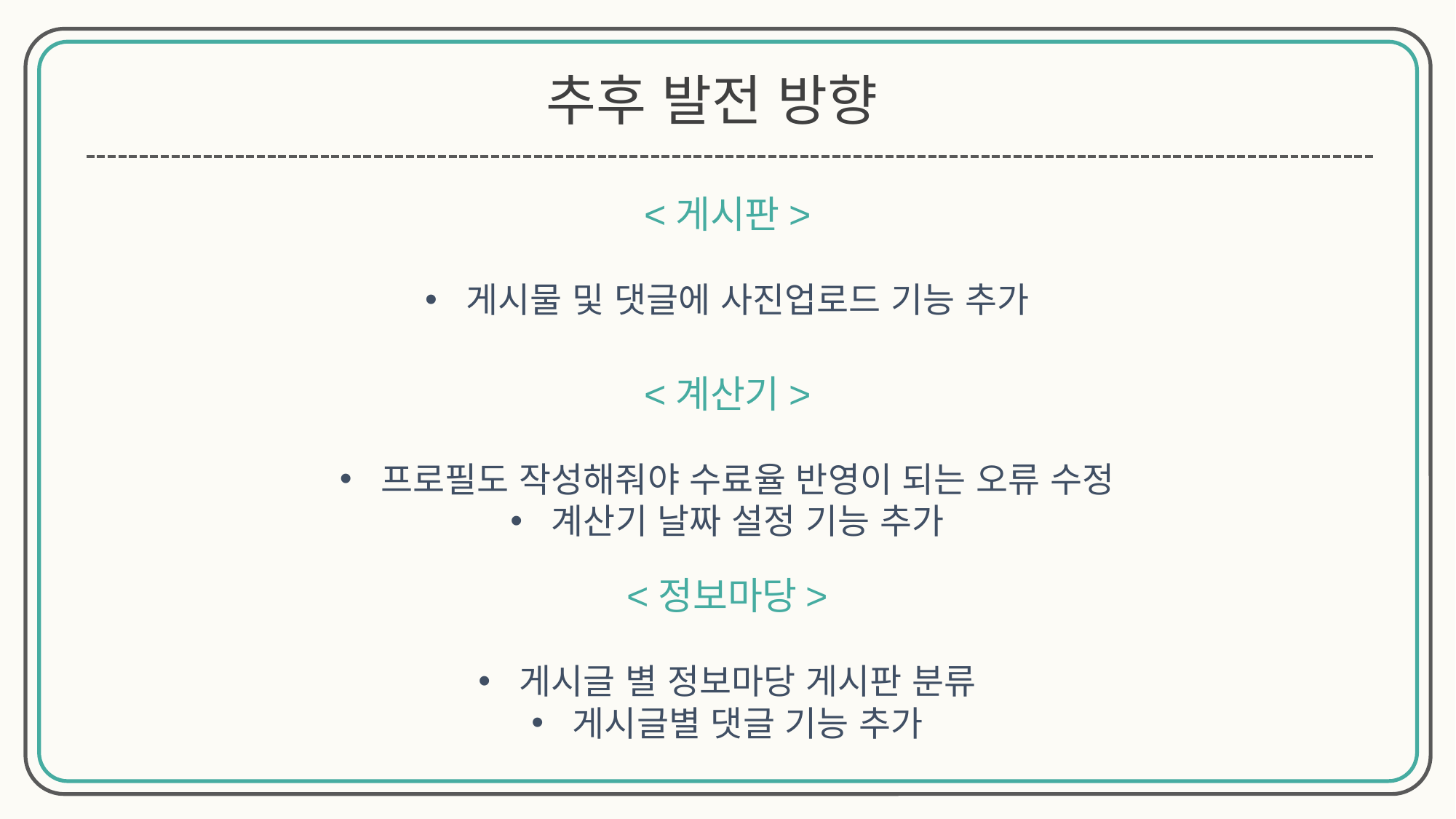

추후 발전 방향
<게시판>

게시물 및 댓글에 사진업로드 기능 추가
<계산기>

프로필도 작성해줘야 수료율 반영이 되는 오류 수정
계산기 날짜 설정 기능 추가

<정보마당>

게시글 별 정보마당 게시판 분류
게시글별 댓글 기능 추가